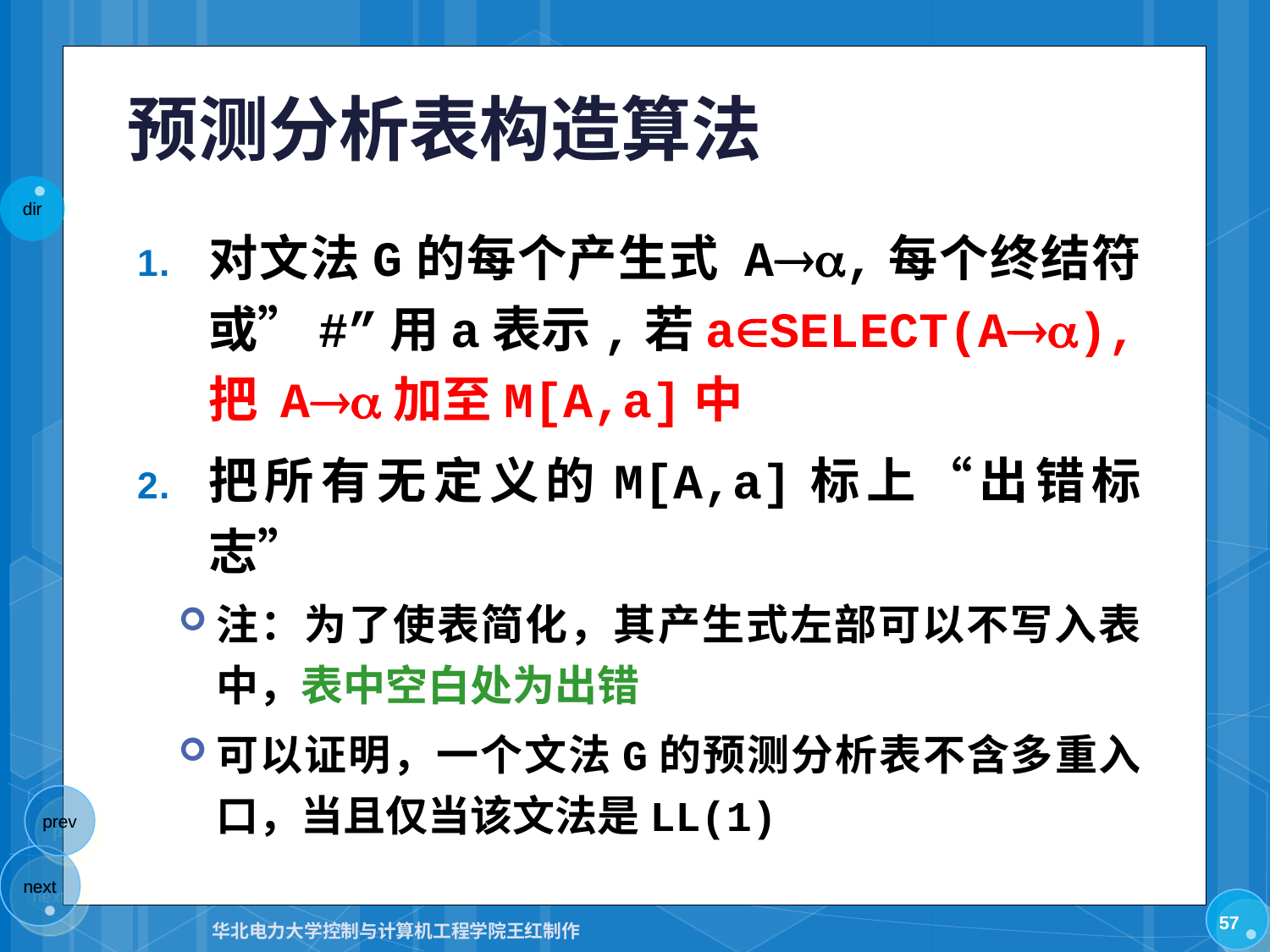

# 预测分析表构造算法
对文法G的每个产生式 A→α,每个终结符或”#”用a表示,若a∈SELECT(A→α),把 A→α加至M[A,a]中
把所有无定义的M[A,a]标上“出错标志”
注：为了使表简化，其产生式左部可以不写入表中，表中空白处为出错
可以证明，一个文法G的预测分析表不含多重入口，当且仅当该文法是LL(1)
57
华北电力大学控制与计算机工程学院王红制作